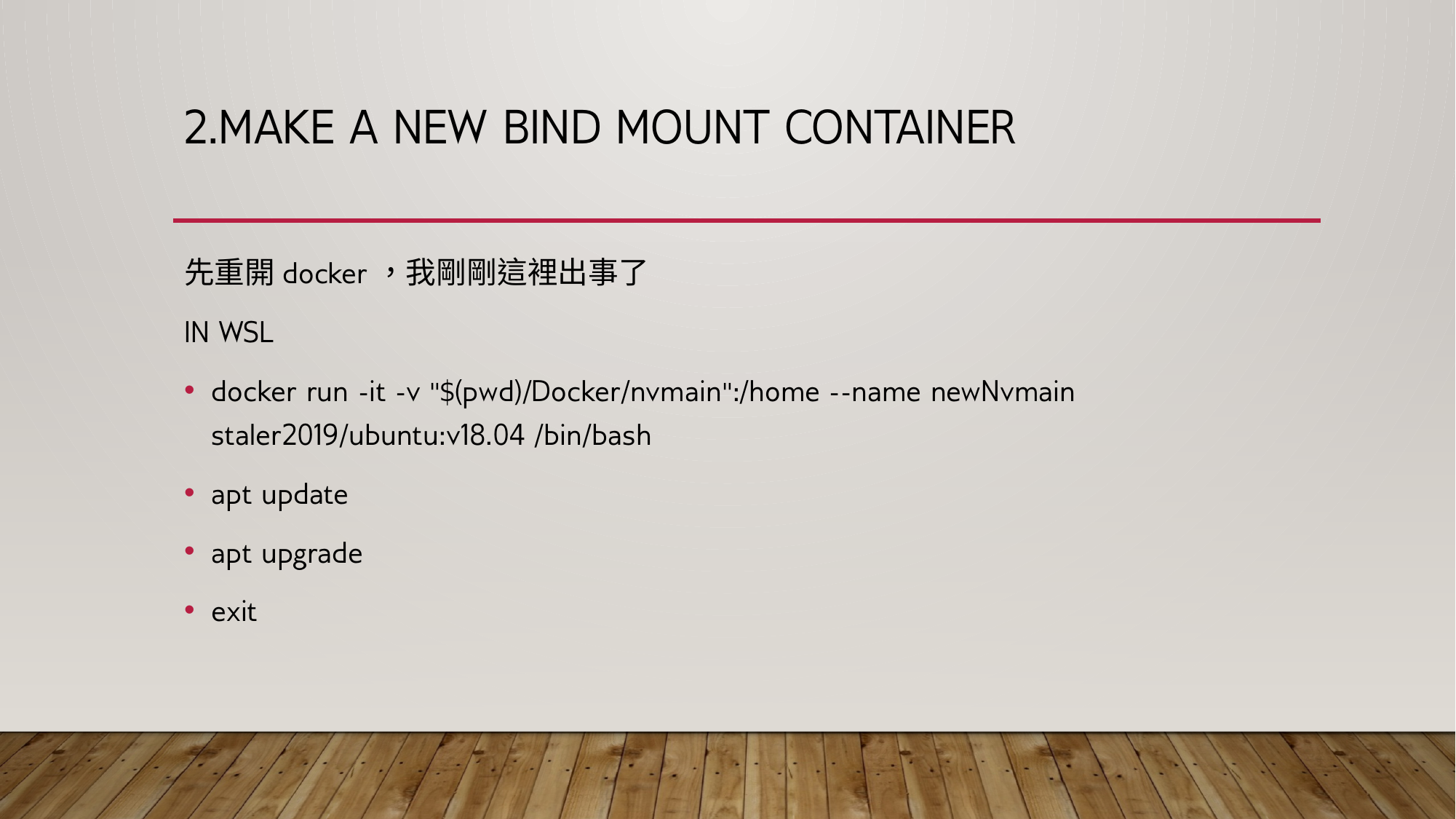

# 2.MAKE A NEW BIND MOUNT CONTAINER
先重開docker，我剛剛這裡出事了
IN WSL
docker run -it -v "$(pwd)/Docker/nvmain":/home --name newNvmain staler2019/ubuntu:v18.04 /bin/bash
apt update
apt upgrade
exit